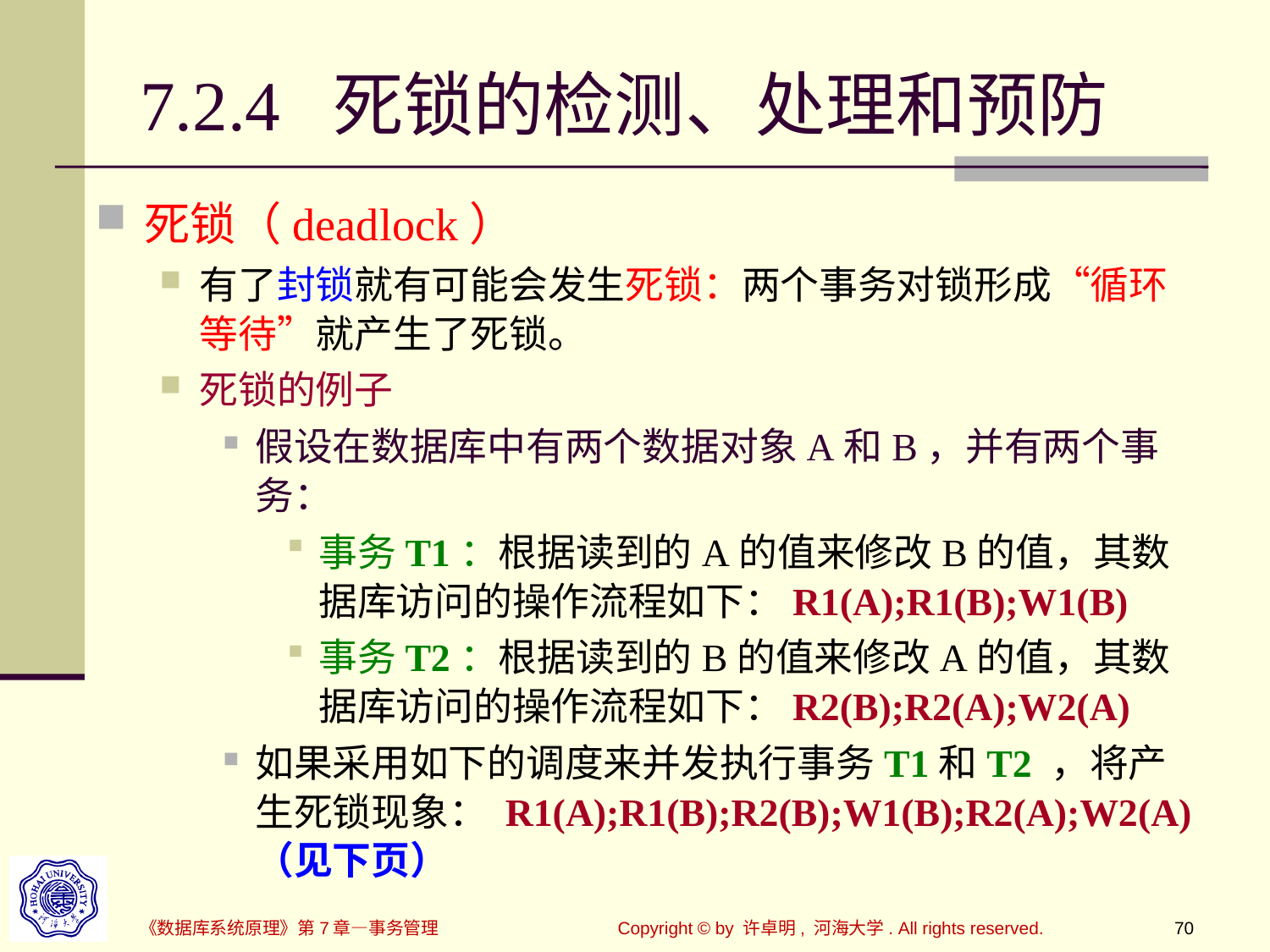

# 7.2.4  死锁的检测、处理和预防
死锁（deadlock）
有了封锁就有可能会发生死锁：两个事务对锁形成“循环等待”就产生了死锁。
死锁的例子
假设在数据库中有两个数据对象A和B，并有两个事务：
事务T1：根据读到的A的值来修改B的值，其数据库访问的操作流程如下：R1(A);R1(B);W1(B)
事务T2：根据读到的B的值来修改A的值，其数据库访问的操作流程如下：R2(B);R2(A);W2(A)
如果采用如下的调度来并发执行事务T1和T2 ，将产生死锁现象： R1(A);R1(B);R2(B);W1(B);R2(A);W2(A)
（见下页）
《数据库系统原理》第7章—事务管理
Copyright © by 许卓明, 河海大学. All rights reserved.
70